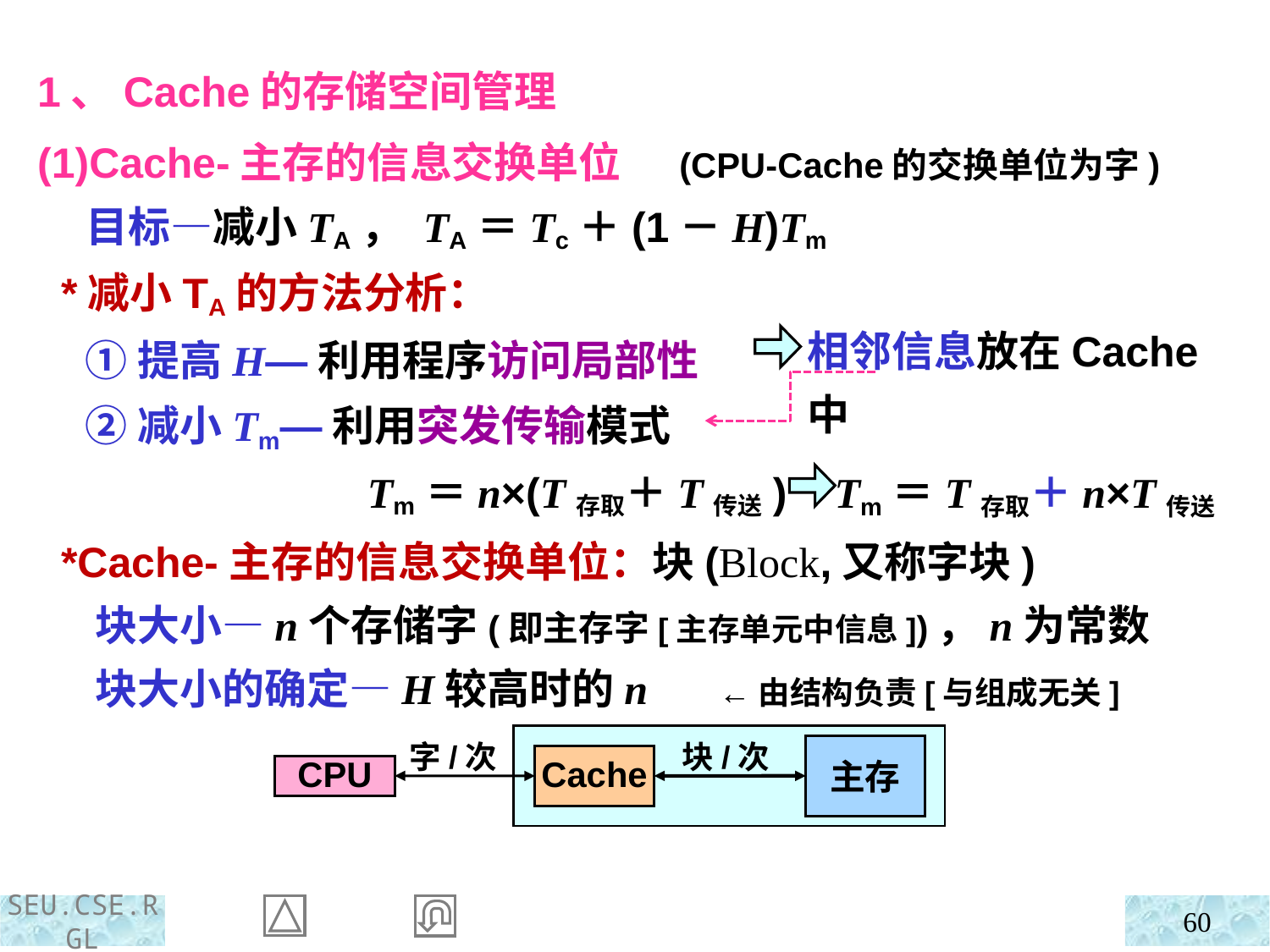

1、Cache的存储空间管理
(1)Cache-主存的信息交换单位     (CPU-Cache的交换单位为字)
    目标—减小TA， TA＝Tc＋(1－H)Tm
  *减小TA的方法分析：
     ①提高H—利用程序访问局部性
相邻信息放在Cache中

     ②减小Tm—利用突发传输模式
Tm＝n×(T存取＋T传送)    Tm＝T存取＋n×T传送

  *Cache-主存的信息交换单位：块(Block,又称字块)
     块大小—n个存储字(即主存字[主存单元中信息])，n为常数
     块大小的确定—H较高时的n      ←由结构负责[与组成无关]

块/次
主存
字/次
Cache
CPU

60